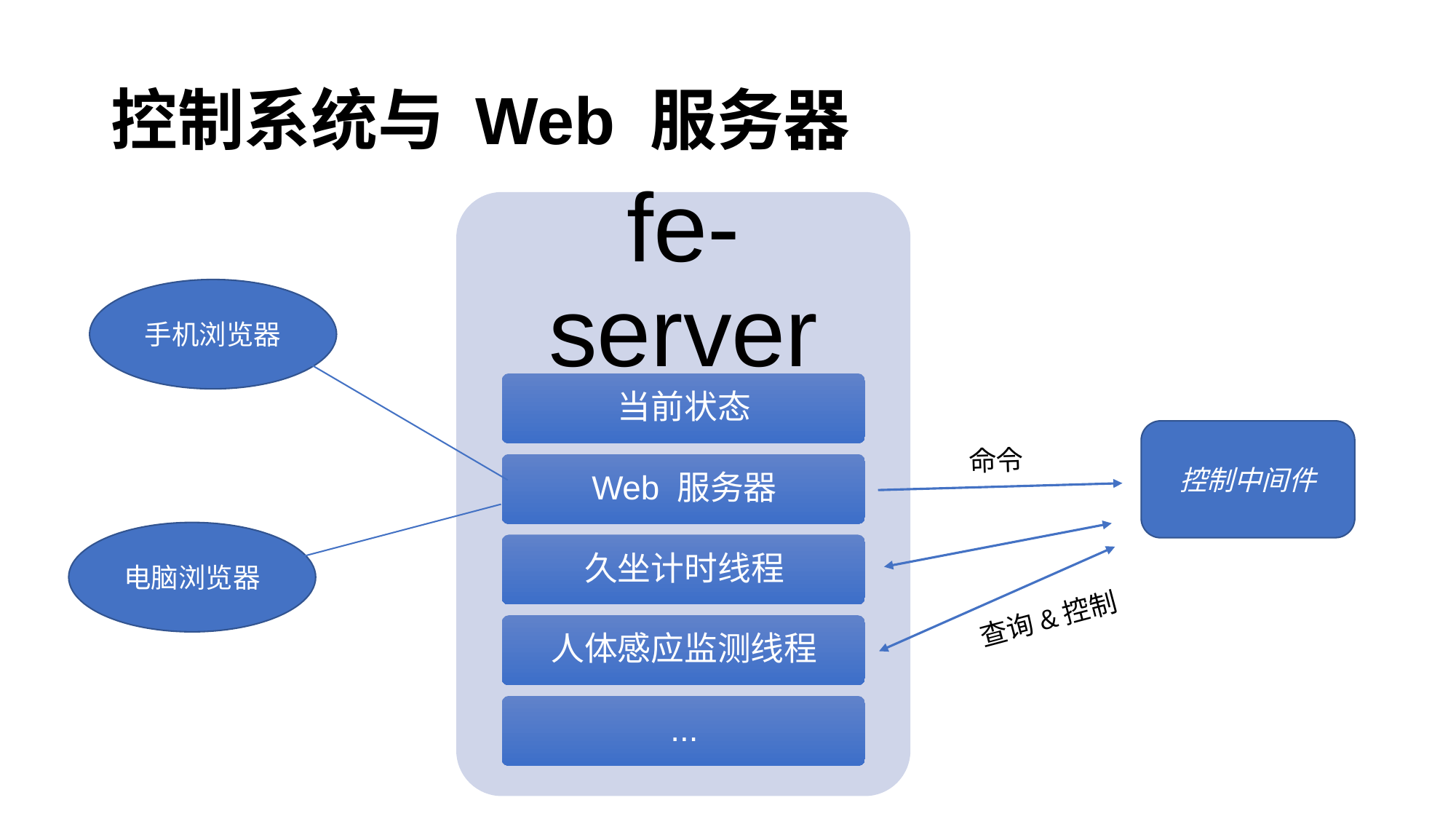

# 控制系统与 Web 服务器
fe-server
当前状态
Web 服务器
久坐计时线程
人体感应监测线程
...
手机浏览器
控制中间件
命令
电脑浏览器
查询&控制